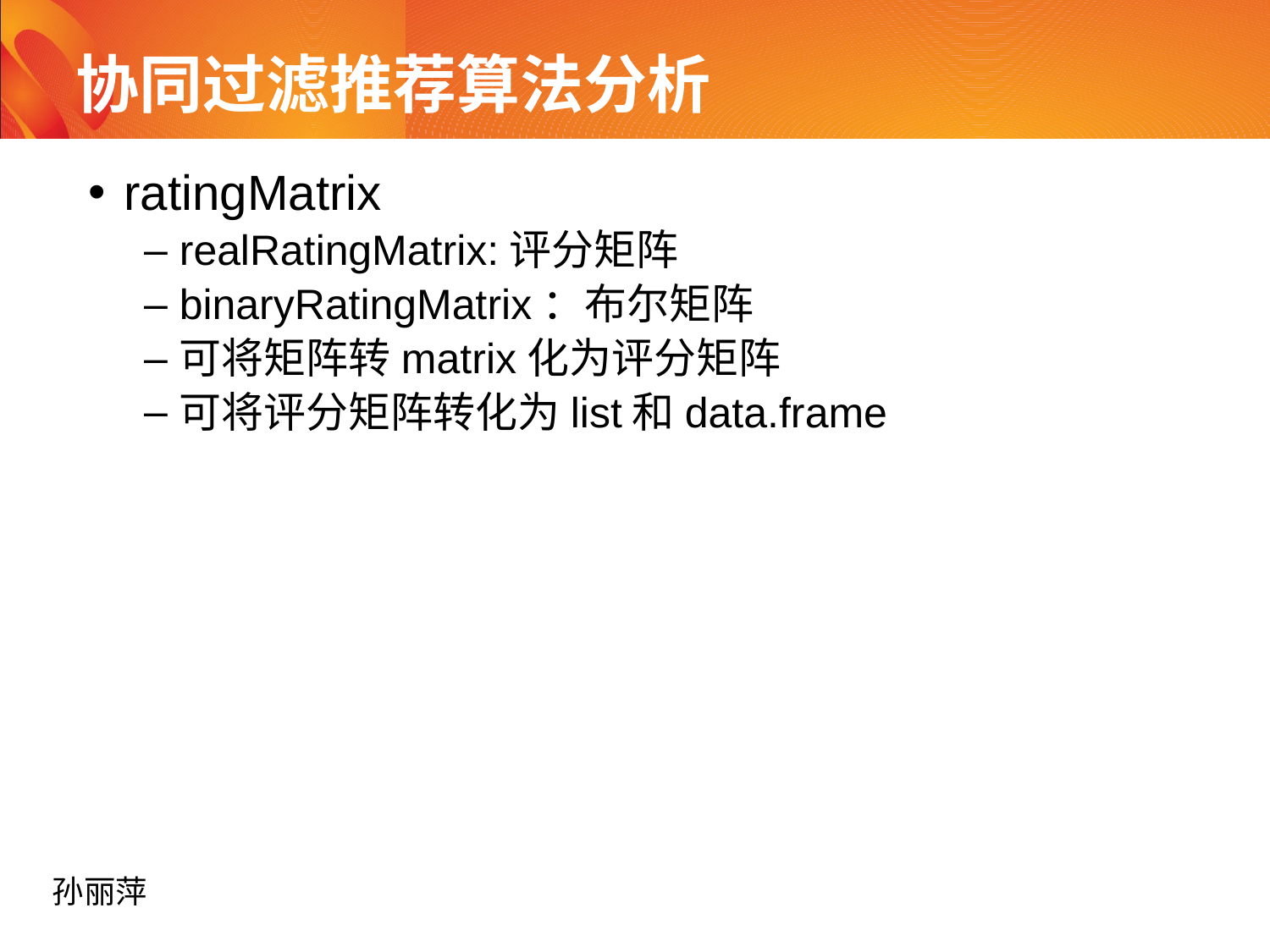

# 协同过滤推荐算法分析
ratingMatrix
realRatingMatrix:评分矩阵
binaryRatingMatrix：布尔矩阵
可将矩阵转matrix化为评分矩阵
可将评分矩阵转化为list和data.frame

32